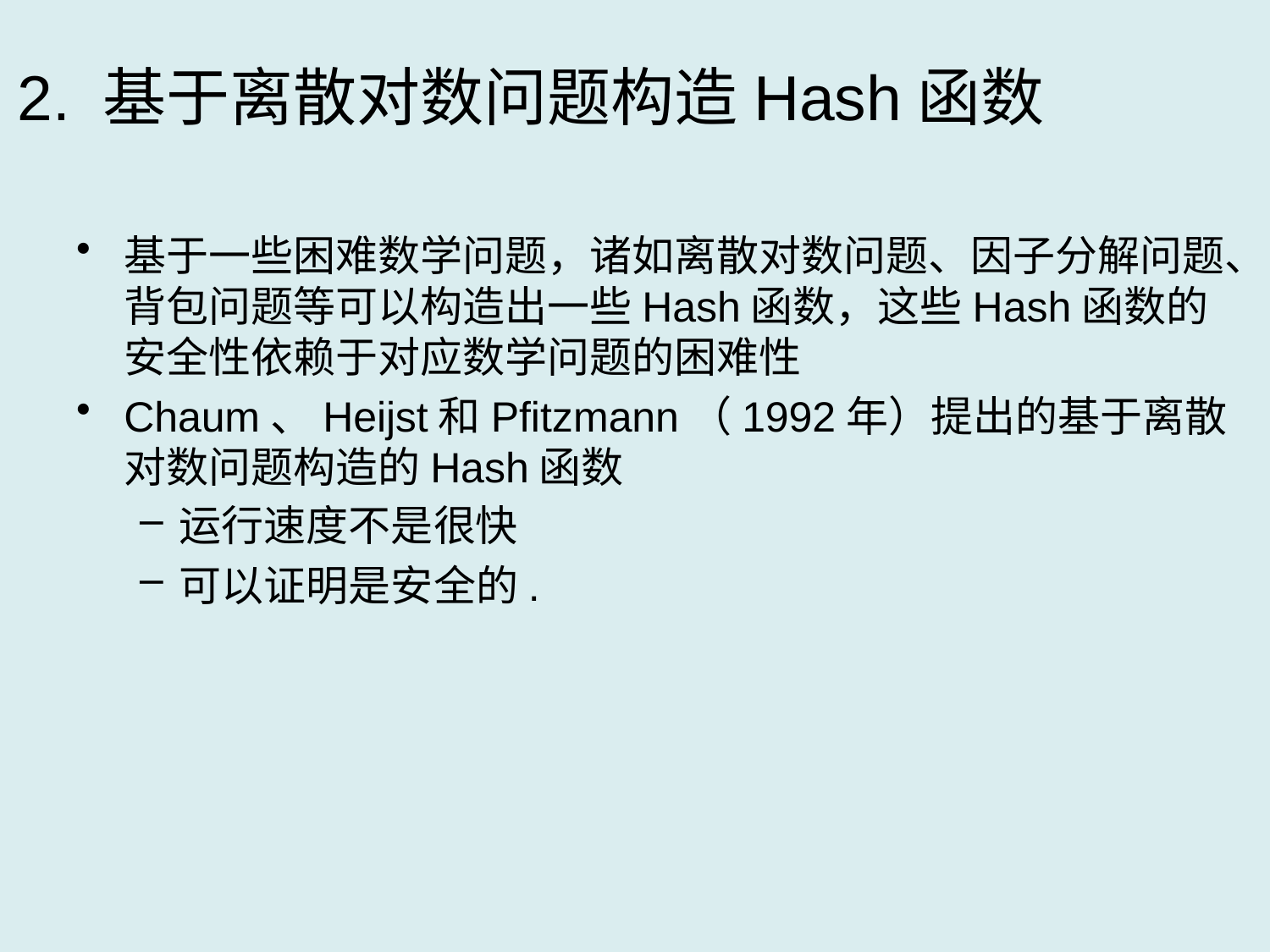

# 2. 基于离散对数问题构造Hash函数
基于一些困难数学问题，诸如离散对数问题、因子分解问题、背包问题等可以构造出一些Hash函数，这些Hash函数的安全性依赖于对应数学问题的困难性
Chaum、Heijst和Pfitzmann（1992年）提出的基于离散对数问题构造的Hash函数
运行速度不是很快
可以证明是安全的.